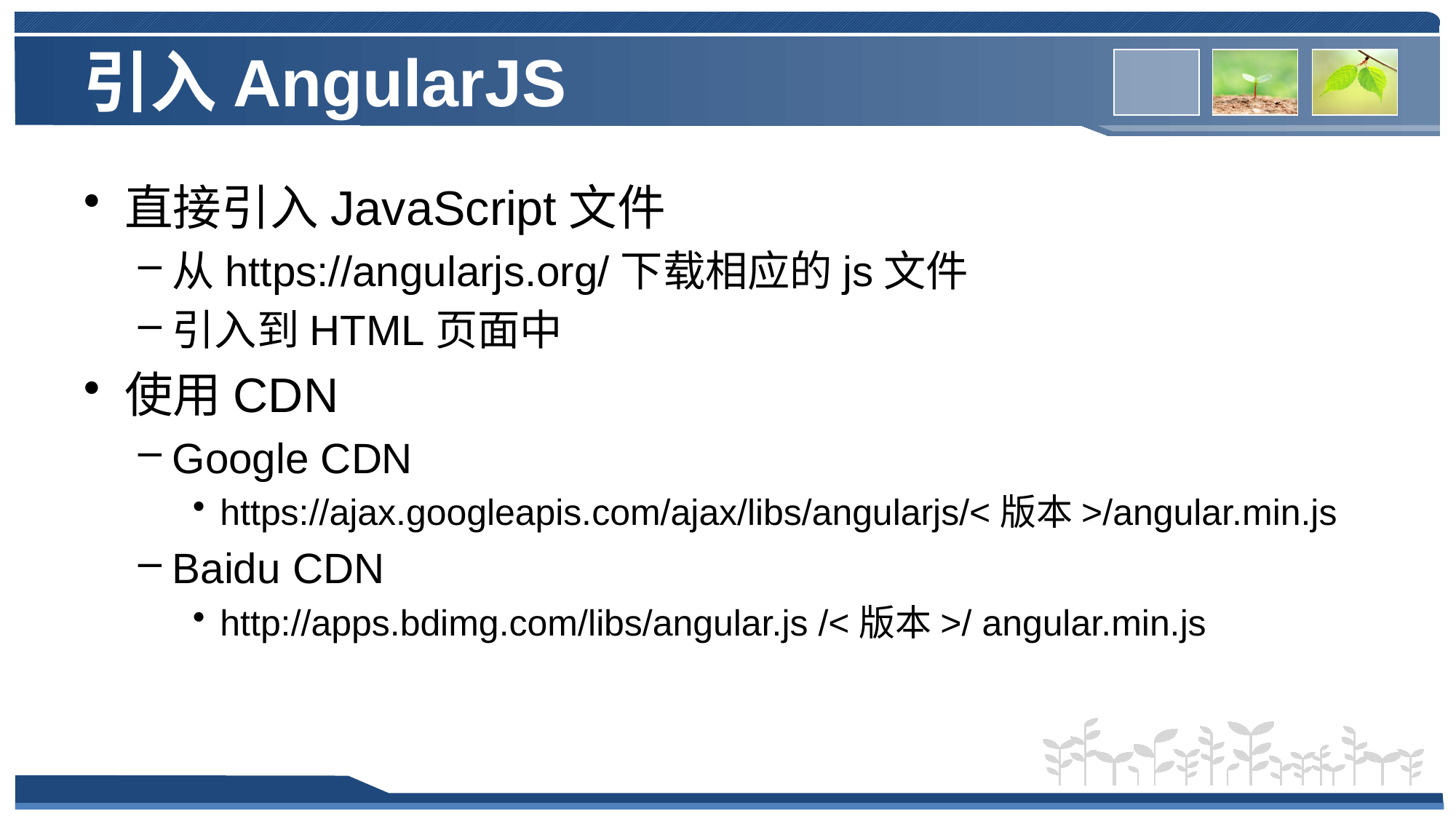

# 引入AngularJS
直接引入JavaScript文件
从https://angularjs.org/下载相应的js文件
引入到HTML页面中
使用CDN
Google CDN
https://ajax.googleapis.com/ajax/libs/angularjs/<版本>/angular.min.js
Baidu CDN
http://apps.bdimg.com/libs/angular.js /<版本>/ angular.min.js